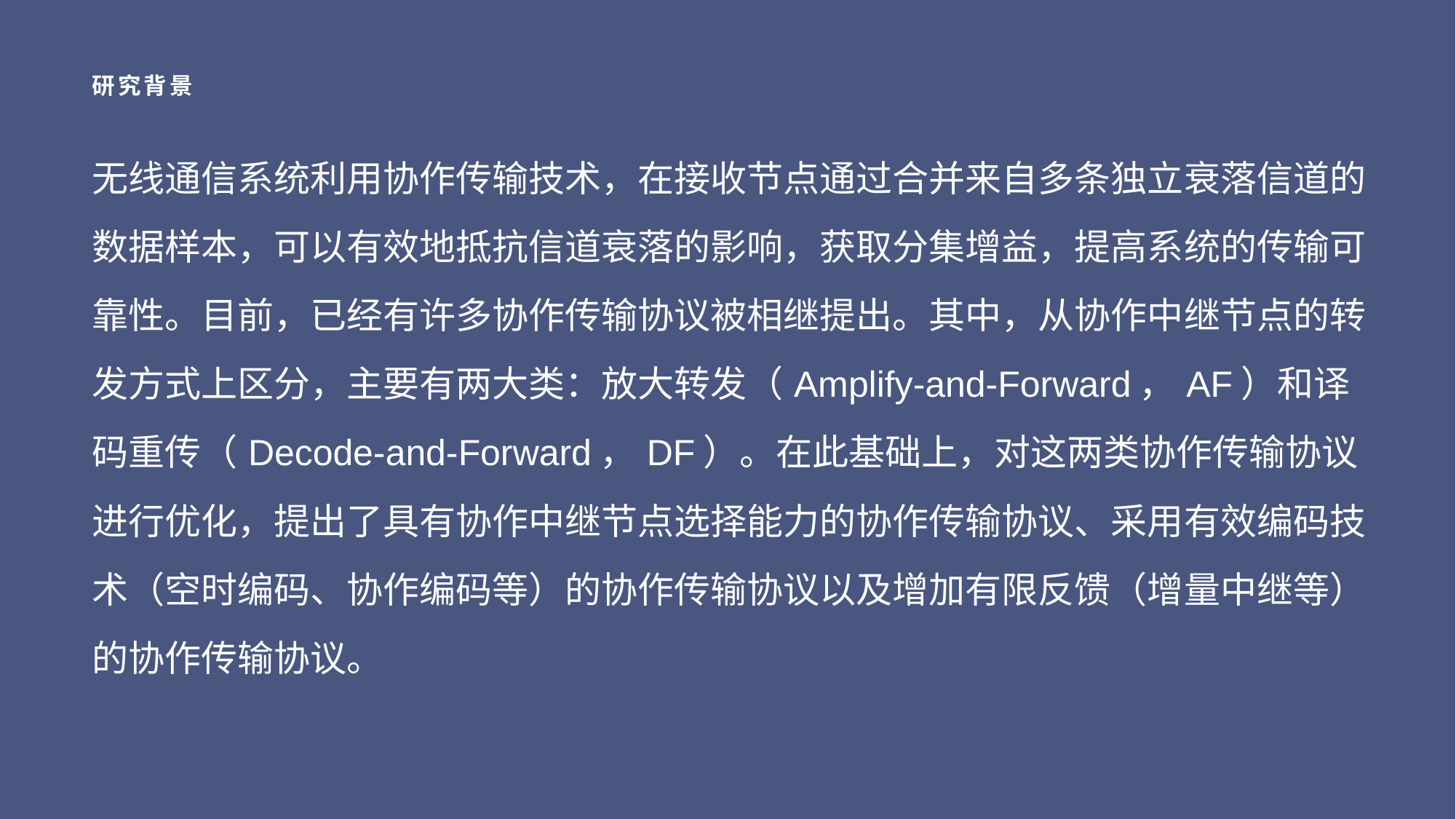

# 研究背景
无线通信系统利用协作传输技术，在接收节点通过合并来自多条独立衰落信道的数据样本，可以有效地抵抗信道衰落的影响，获取分集增益，提高系统的传输可靠性。目前，已经有许多协作传输协议被相继提出。其中，从协作中继节点的转发方式上区分，主要有两大类：放大转发（Amplify-and-Forward，AF）和译码重传（Decode-and-Forward，DF）。在此基础上，对这两类协作传输协议进行优化，提出了具有协作中继节点选择能力的协作传输协议、采用有效编码技术（空时编码、协作编码等）的协作传输协议以及增加有限反馈（增量中继等）的协作传输协议。